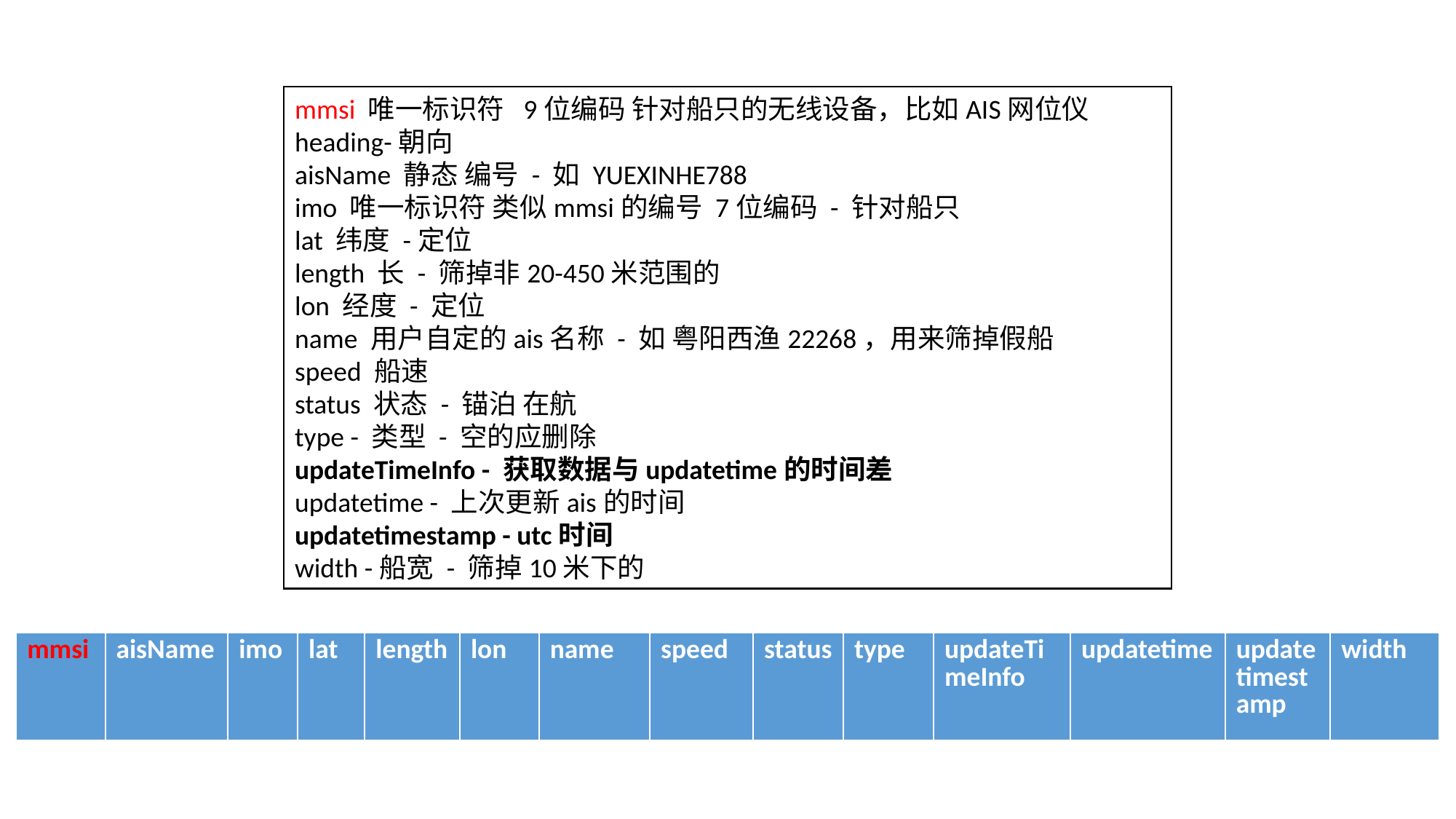

mmsi 唯一标识符  9位编码 针对船只的无线设备，比如AIS网位仪
heading-朝向
aisName 静态 编号 - 如 YUEXINHE788
imo 唯一标识符 类似mmsi的编号 7位编码 - 针对船只
lat 纬度 -定位
length 长 - 筛掉非20-450米范围的
lon 经度 - 定位
name 用户自定的ais名称 - 如 粤阳西渔22268，用来筛掉假船
speed 船速
status 状态 - 锚泊 在航
type - 类型 - 空的应删除
updateTimeInfo - 获取数据与updatetime的时间差
updatetime - 上次更新ais的时间
updatetimestamp - utc时间
width -船宽 - 筛掉10米下的
| mmsi | aisName | imo | lat | length | lon | name | speed | status | type | updateTimeInfo | updatetime | updatetimestamp | width |
| --- | --- | --- | --- | --- | --- | --- | --- | --- | --- | --- | --- | --- | --- |